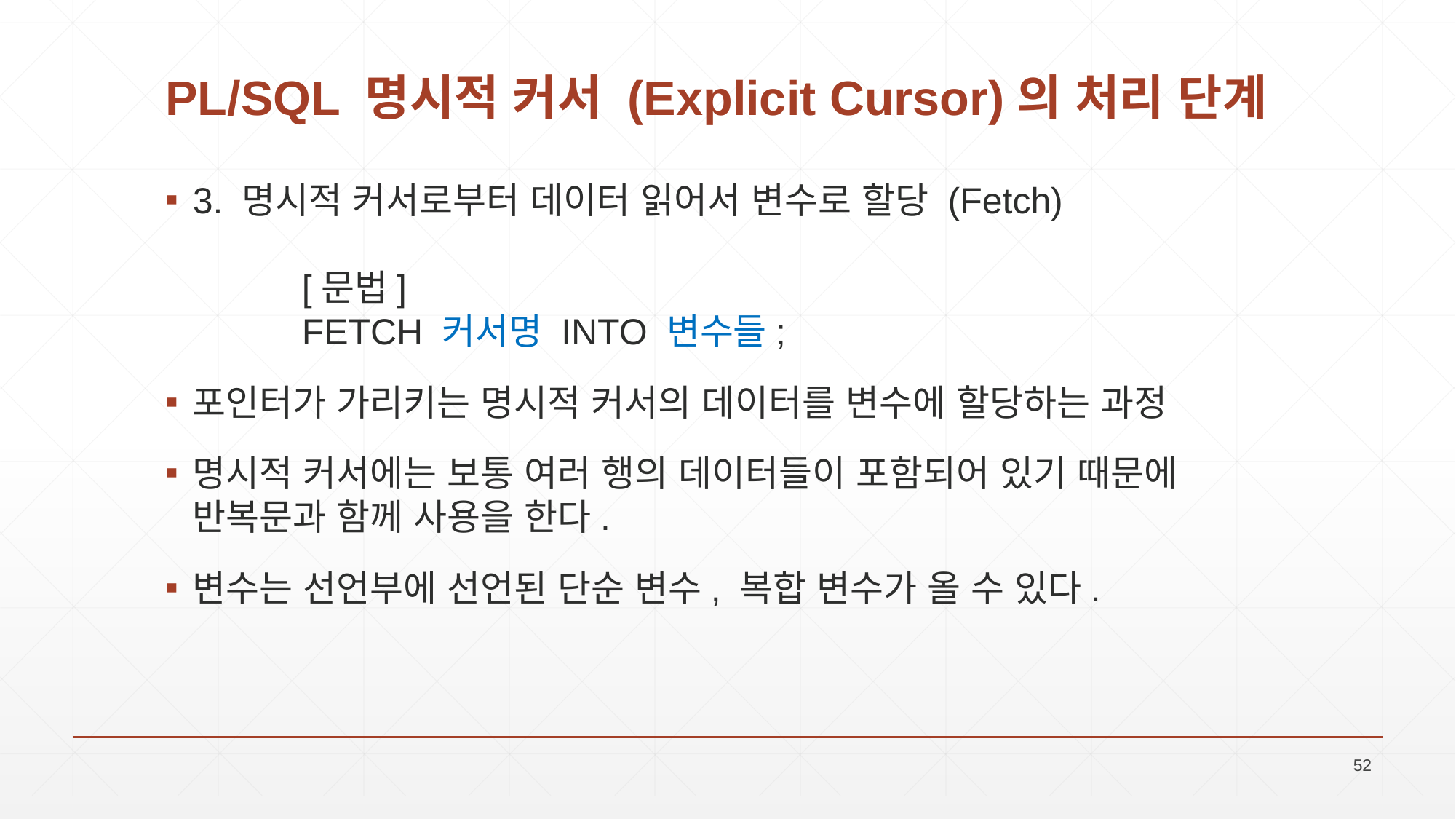

# PL/SQL 명시적 커서 (Explicit Cursor)의 처리 단계
3. 명시적 커서로부터 데이터 읽어서 변수로 할당 (Fetch)
	[문법]
	FETCH 커서명 INTO 변수들;
포인터가 가리키는 명시적 커서의 데이터를 변수에 할당하는 과정
명시적 커서에는 보통 여러 행의 데이터들이 포함되어 있기 때문에 반복문과 함께 사용을 한다.
변수는 선언부에 선언된 단순 변수, 복합 변수가 올 수 있다.
52